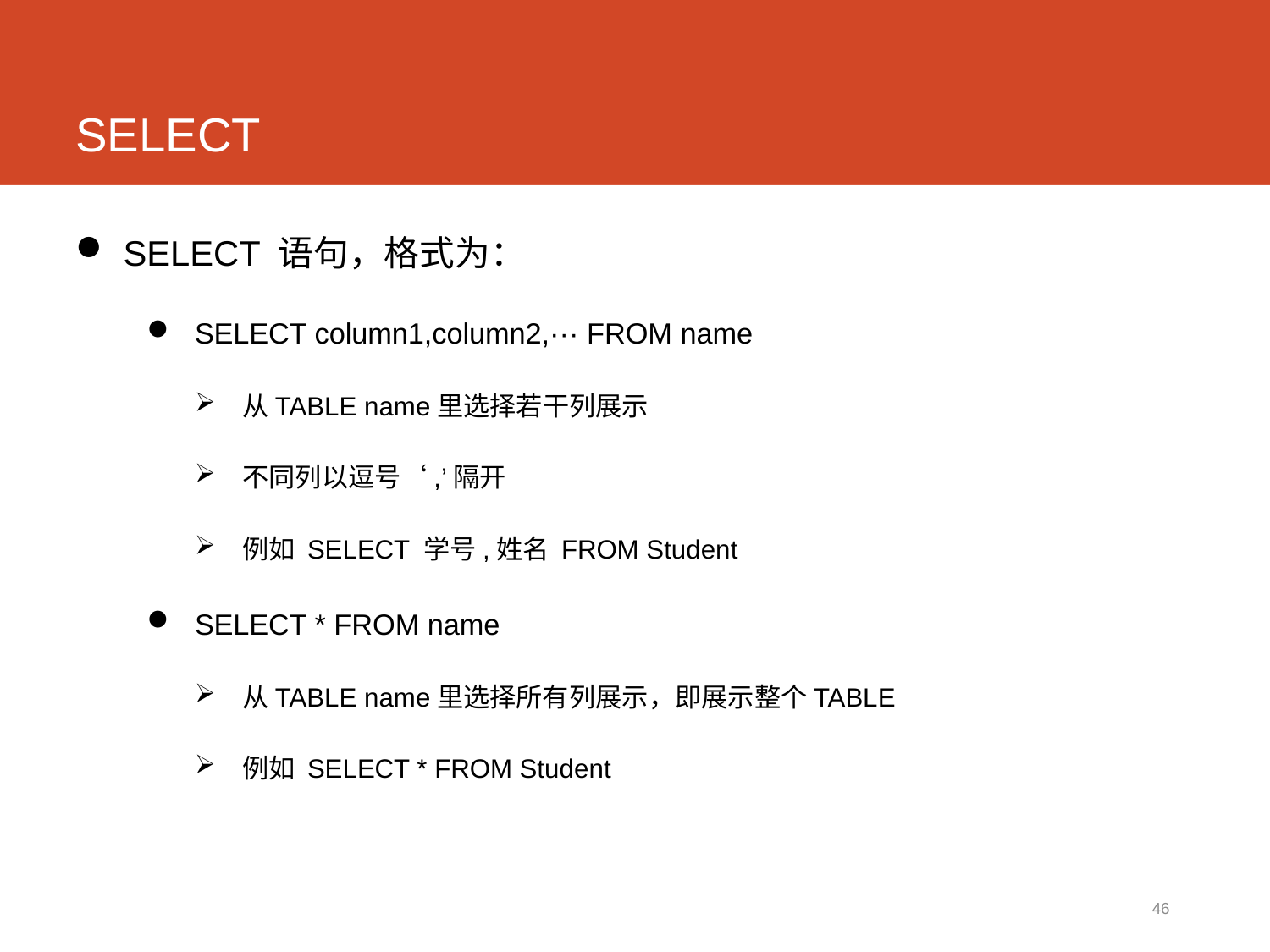

# SELECT
SELECT 语句，格式为：
SELECT column1,column2,··· FROM name
从TABLE name里选择若干列展示
不同列以逗号‘,’隔开
例如 SELECT 学号,姓名 FROM Student
SELECT * FROM name
从TABLE name里选择所有列展示，即展示整个TABLE
例如 SELECT * FROM Student

46